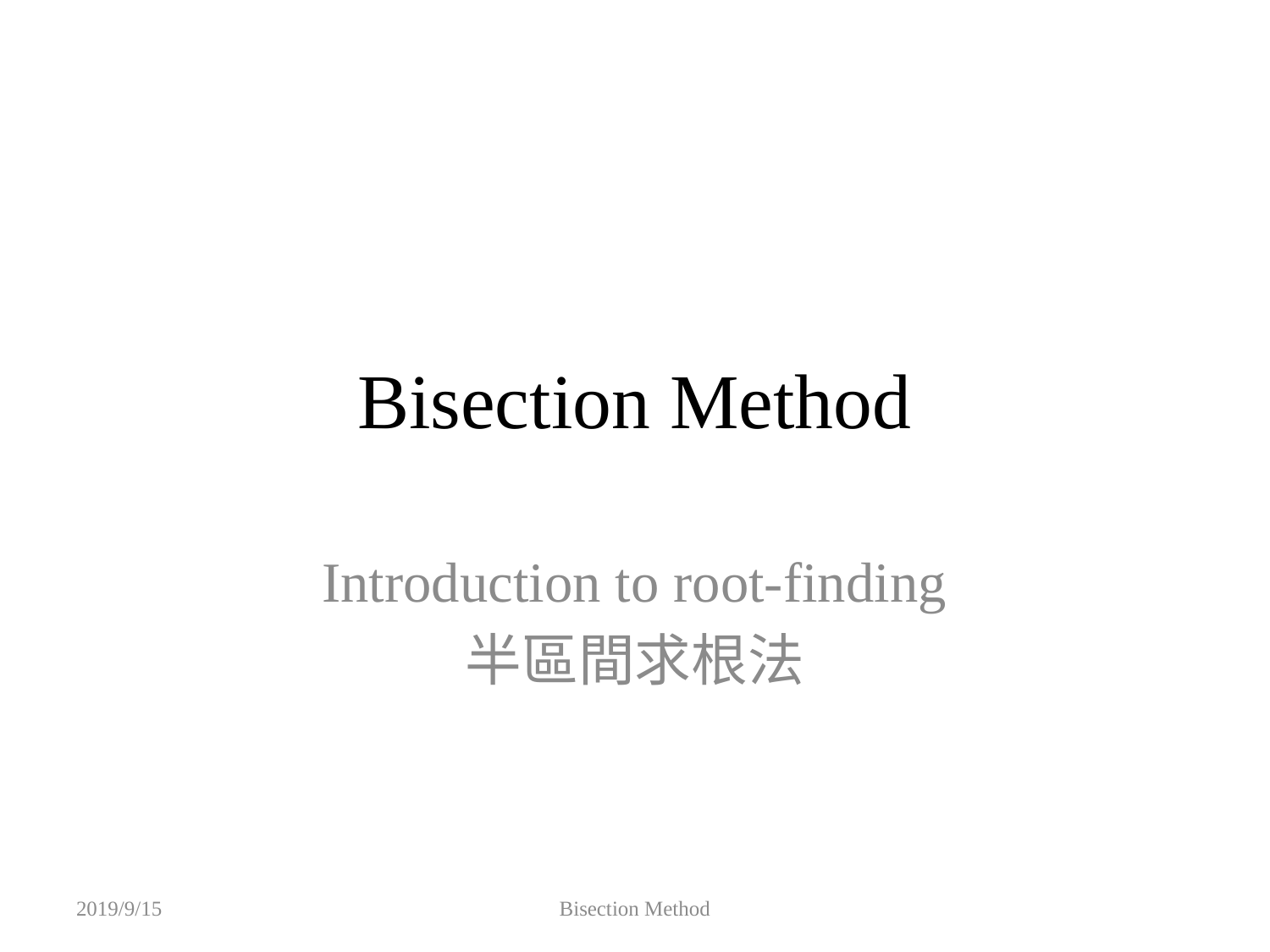

# Bisection Method
Introduction to root-finding
半區間求根法
2019/9/15
Bisection Method